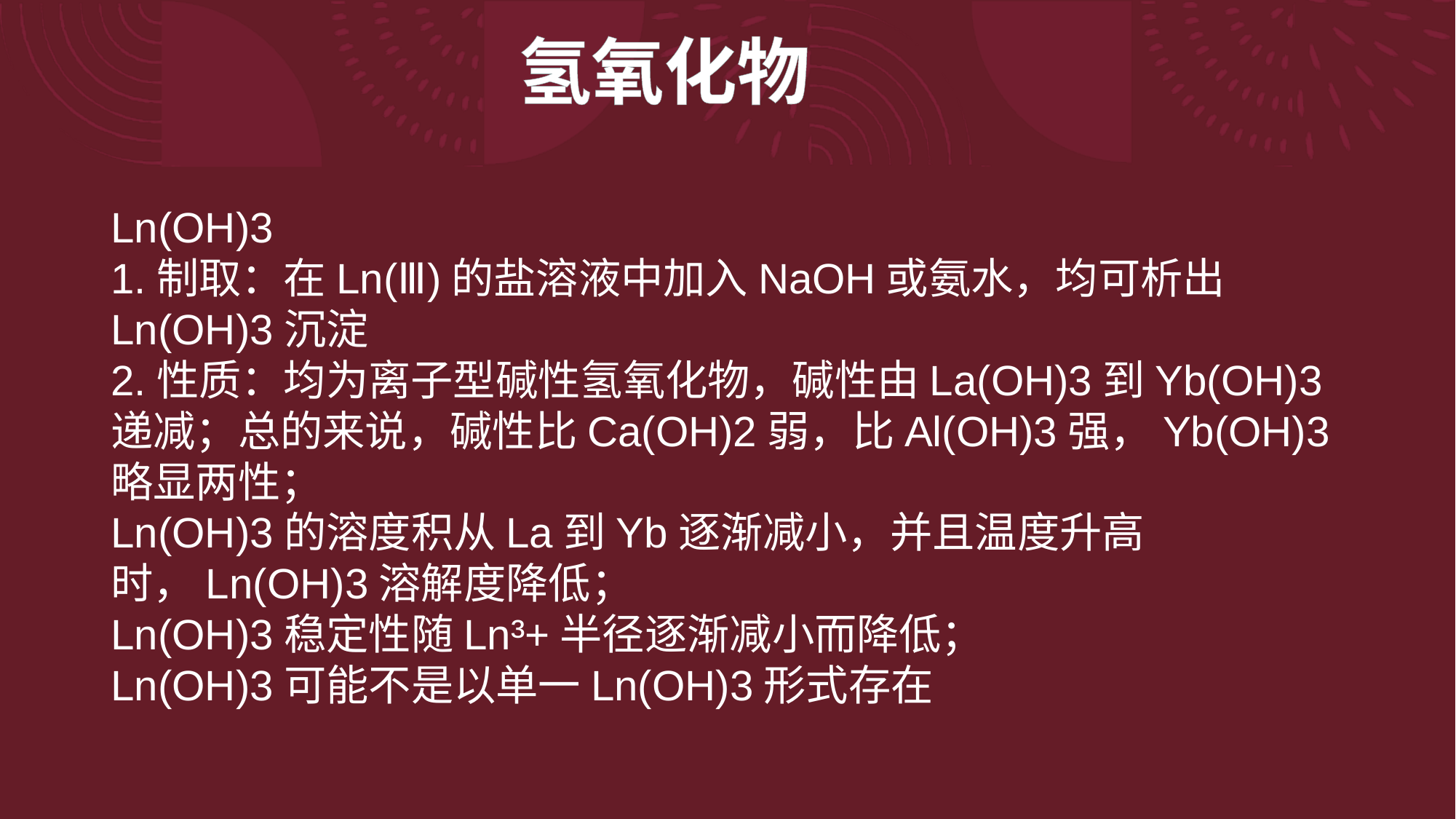

氢氧化物
Ln(OH)3
1.制取：在Ln(Ⅲ)的盐溶液中加入NaOH或氨水，均可析出Ln(OH)3沉淀
2.性质：均为离子型碱性氢氧化物，碱性由La(OH)3到Yb(OH)3递减；总的来说，碱性比Ca(OH)2弱，比Al(OH)3强，Yb(OH)3略显两性；
Ln(OH)3的溶度积从La到Yb逐渐减小，并且温度升高时，Ln(OH)3溶解度降低；
Ln(OH)3稳定性随Ln³+半径逐渐减小而降低；
Ln(OH)3可能不是以单一Ln(OH)3形式存在